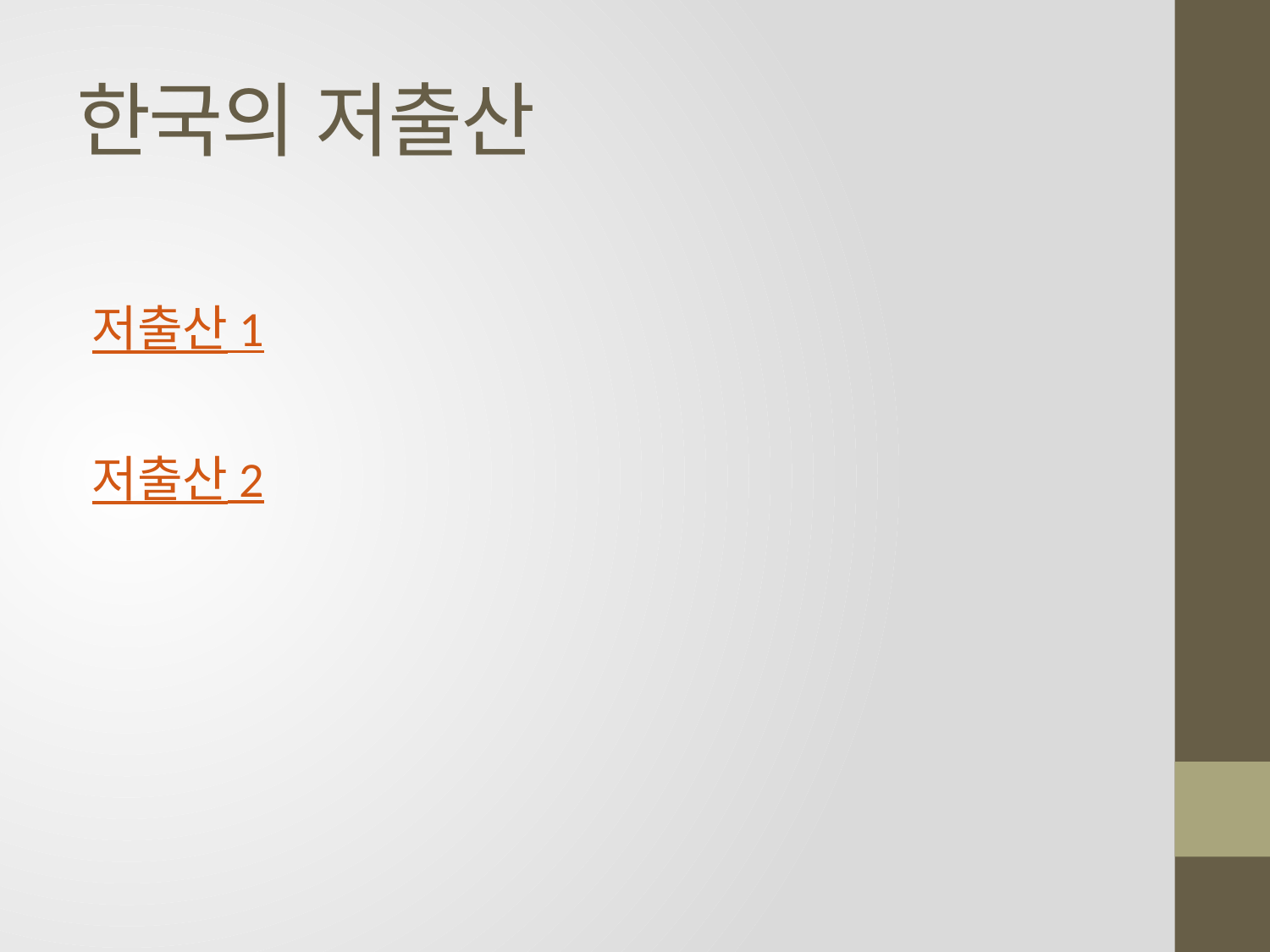

# 한국의 저출산

저출산 1

저출산 2